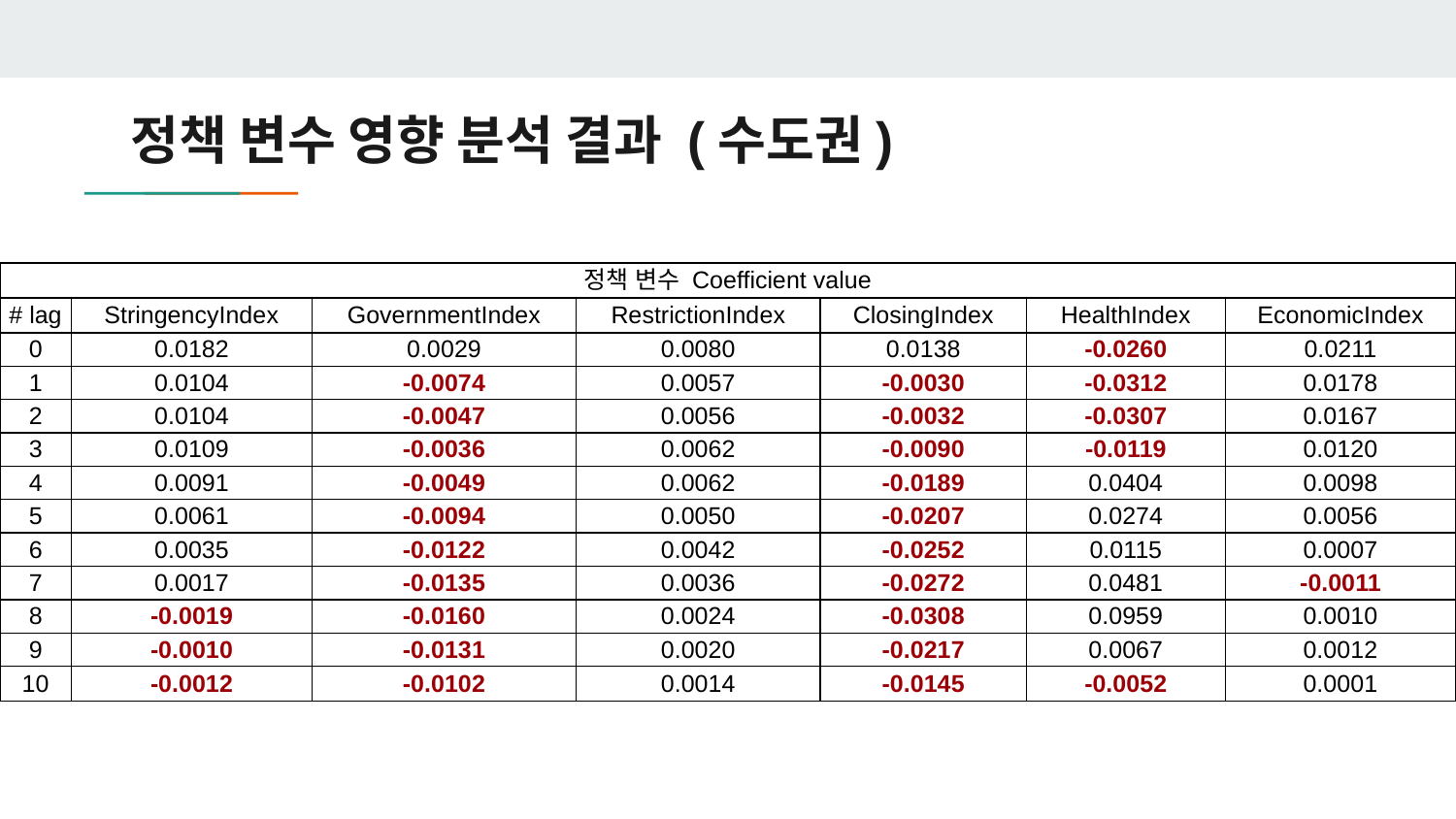

# 정책 변수 영향 분석 결과 (수도권)
| 정책 변수 Coefficient value |  |  |  |  |  |  |
| --- | --- | --- | --- | --- | --- | --- |
| # lag | StringencyIndex | GovernmentIndex | RestrictionIndex | ClosingIndex | HealthIndex | EconomicIndex |
| 0 | 0.0182 | 0.0029 | 0.0080 | 0.0138 | -0.0260 | 0.0211 |
| 1 | 0.0104 | -0.0074 | 0.0057 | -0.0030 | -0.0312 | 0.0178 |
| 2 | 0.0104 | -0.0047 | 0.0056 | -0.0032 | -0.0307 | 0.0167 |
| 3 | 0.0109 | -0.0036 | 0.0062 | -0.0090 | -0.0119 | 0.0120 |
| 4 | 0.0091 | -0.0049 | 0.0062 | -0.0189 | 0.0404 | 0.0098 |
| 5 | 0.0061 | -0.0094 | 0.0050 | -0.0207 | 0.0274 | 0.0056 |
| 6 | 0.0035 | -0.0122 | 0.0042 | -0.0252 | 0.0115 | 0.0007 |
| 7 | 0.0017 | -0.0135 | 0.0036 | -0.0272 | 0.0481 | -0.0011 |
| 8 | -0.0019 | -0.0160 | 0.0024 | -0.0308 | 0.0959 | 0.0010 |
| 9 | -0.0010 | -0.0131 | 0.0020 | -0.0217 | 0.0067 | 0.0012 |
| 10 | -0.0012 | -0.0102 | 0.0014 | -0.0145 | -0.0052 | 0.0001 |